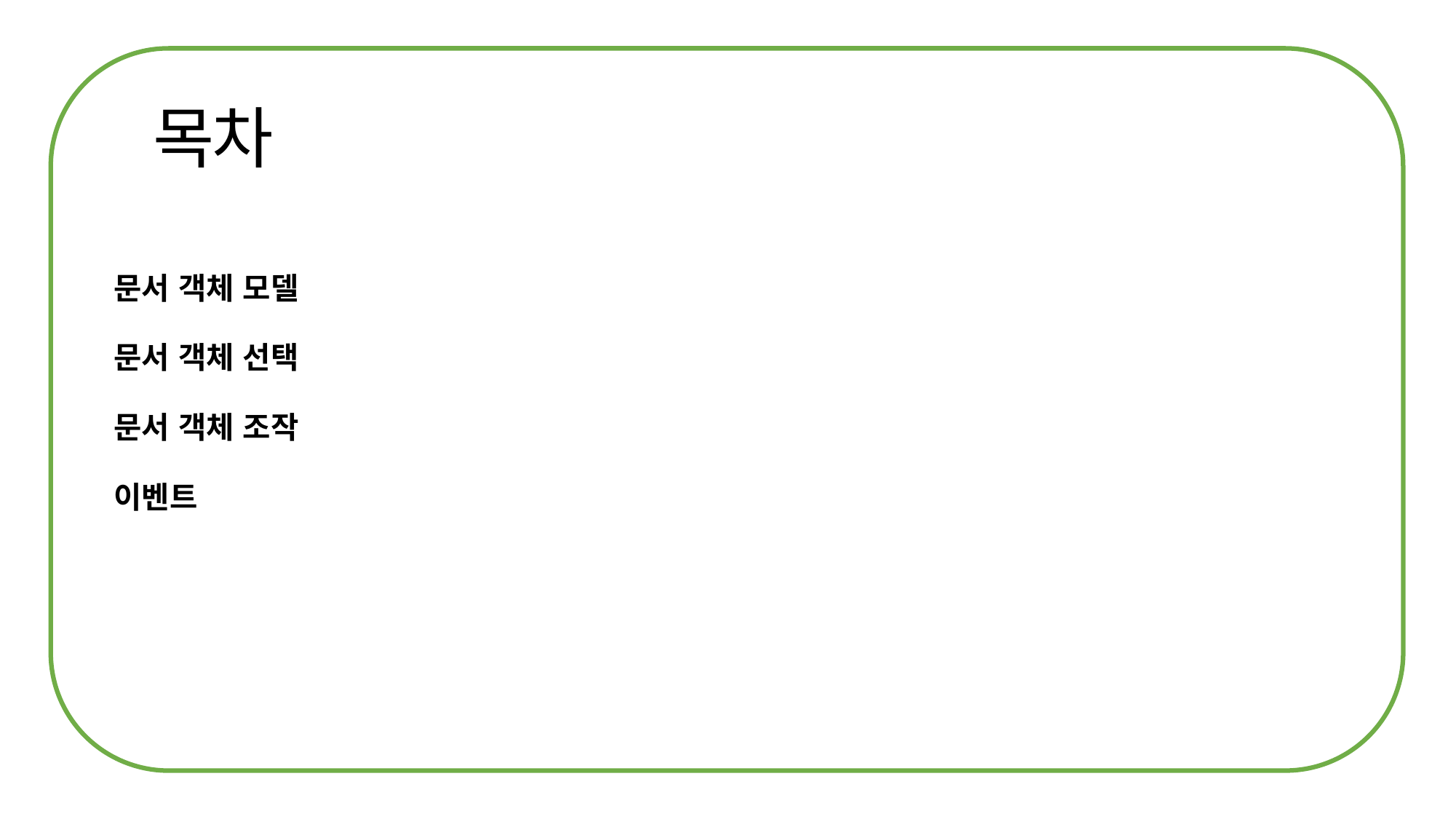

문서 객체 모델
문서 객체 선택
문서 객체 조작
이벤트